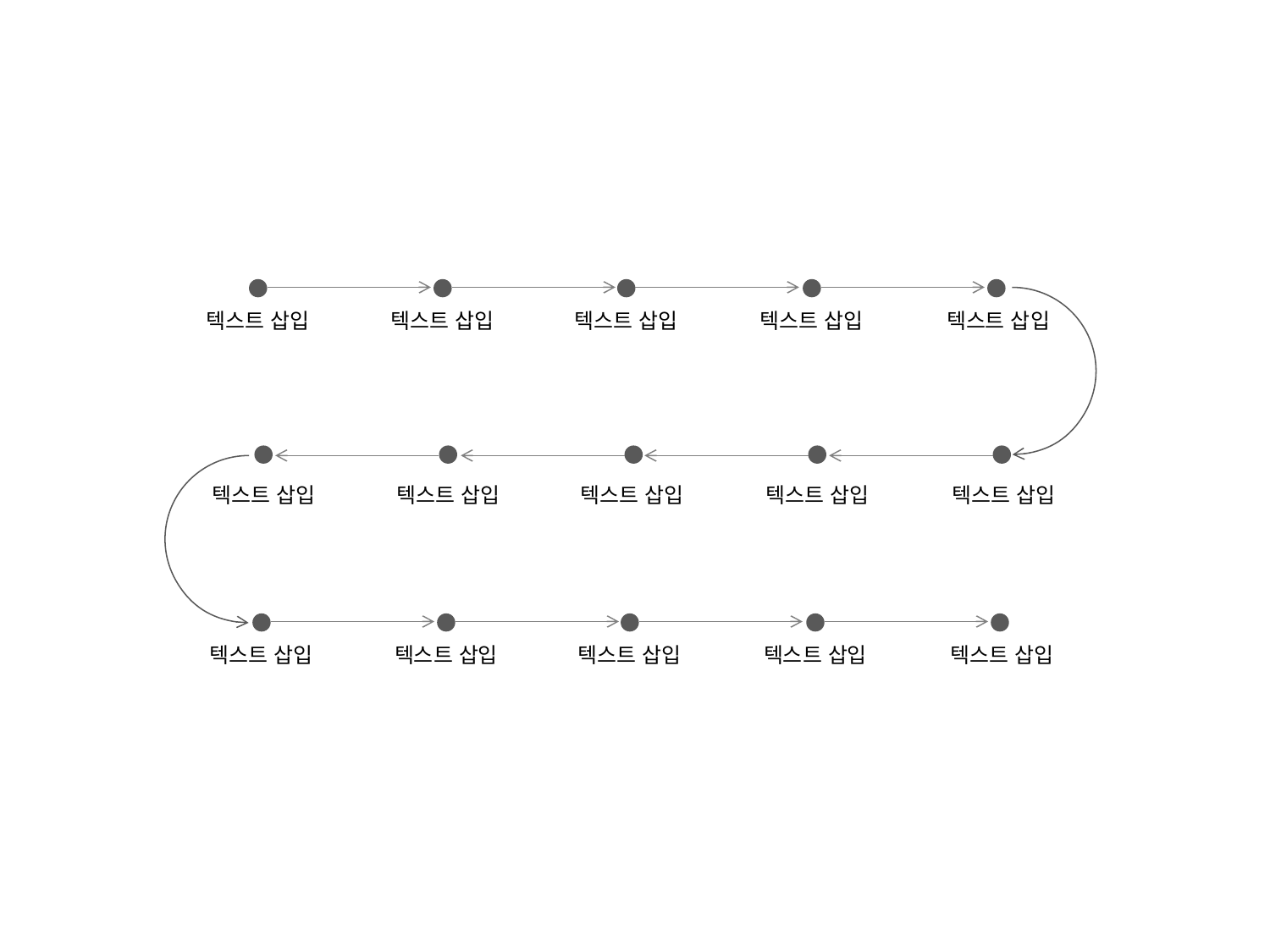

텍스트 삽입
텍스트 삽입
텍스트 삽입
텍스트 삽입
텍스트 삽입

텍스트 삽입
텍스트 삽입
텍스트 삽입
텍스트 삽입
텍스트 삽입

텍스트 삽입
텍스트 삽입
텍스트 삽입
텍스트 삽입
텍스트 삽입